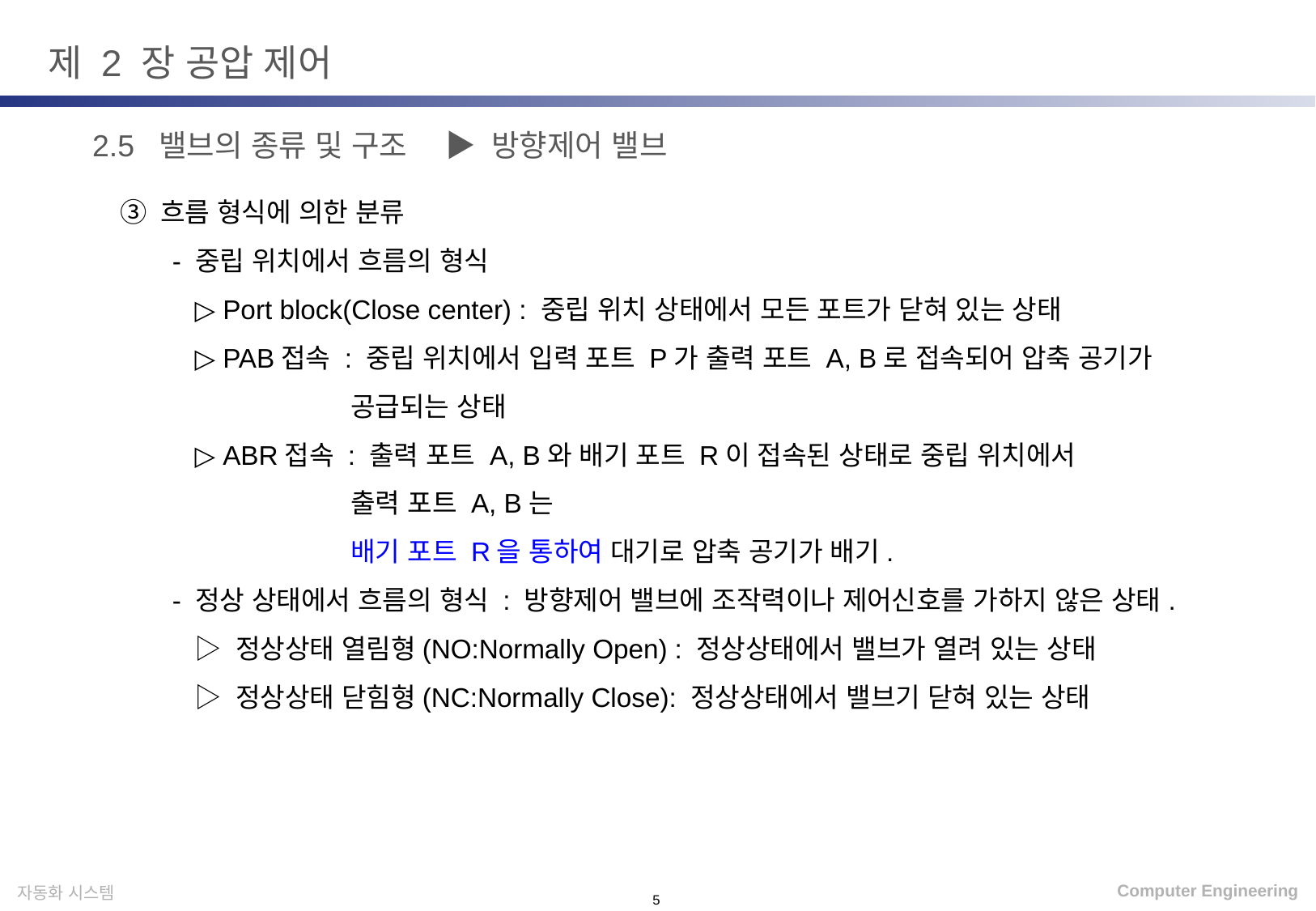

제 2 장 공압 제어
2.5  밸브의 종류 및 구조
▶ 방향제어 밸브
③ 흐름 형식에 의한 분류
       - 중립 위치에서 흐름의 형식
          ▷ Port block(Close center) : 중립 위치 상태에서 모든 포트가 닫혀 있는 상태
          ▷ PAB접속 : 중립 위치에서 입력 포트 P가 출력 포트 A, B로 접속되어 압축 공기가
                              공급되는 상태
          ▷ ABR접속 : 출력 포트 A, B와 배기 포트 R이 접속된 상태로 중립 위치에서
                              출력 포트 A, B는
                              배기 포트 R을 통하여 대기로 압축 공기가 배기.
       - 정상 상태에서 흐름의 형식 : 방향제어 밸브에 조작력이나 제어신호를 가하지 않은 상태.
          ▷ 정상상태 열림형(NO:Normally Open) : 정상상태에서 밸브가 열려 있는 상태
          ▷ 정상상태 닫힘형(NC:Normally Close): 정상상태에서 밸브기 닫혀 있는 상태